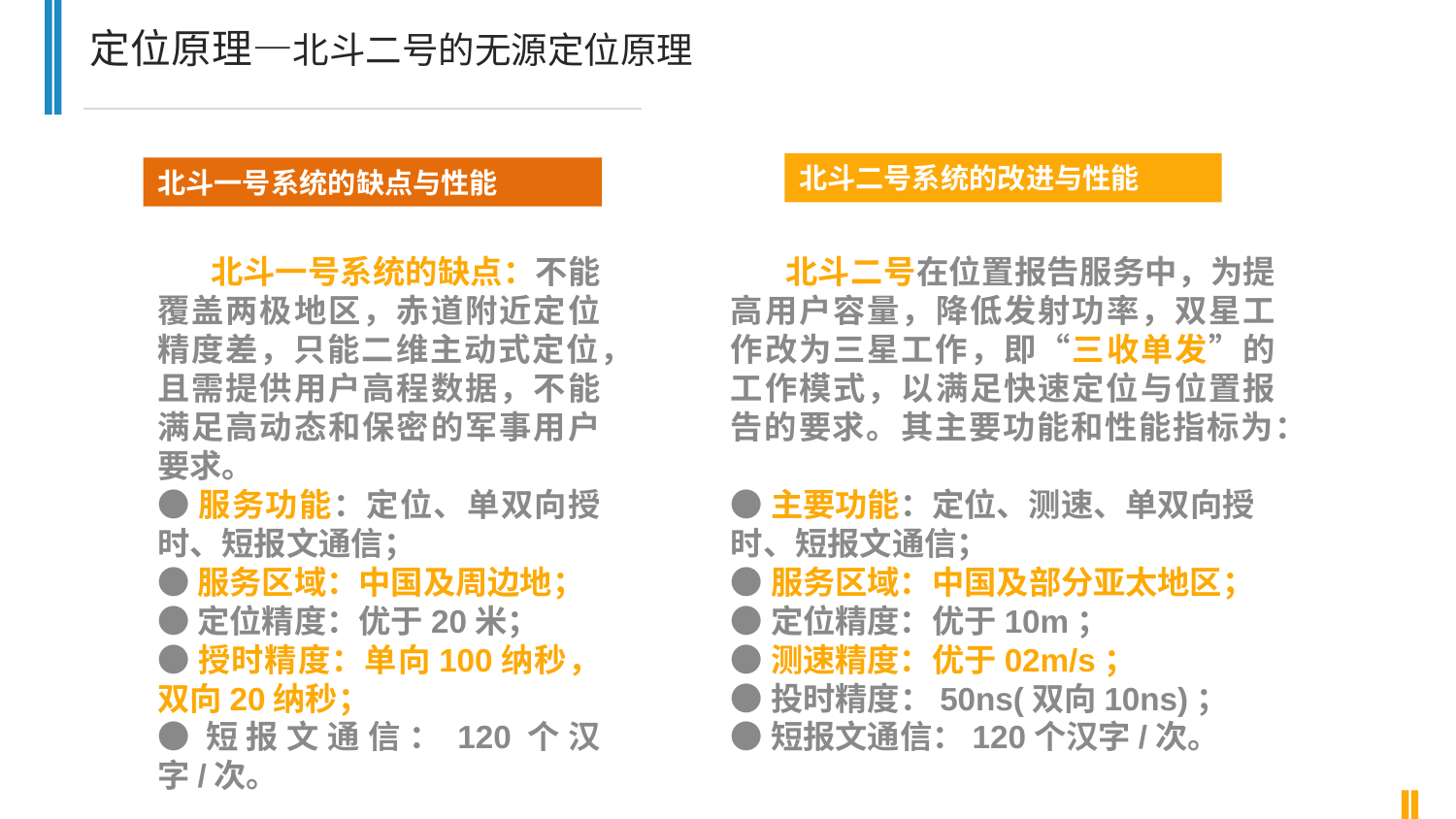

定位原理—北斗二号的无源定位原理
北斗二号系统的改进与性能
      北斗二号在位置报告服务中，为提高用户容量，降低发射功率，双星工作改为三星工作，即“三收单发”的工作模式，以满足快速定位与位置报告的要求。其主要功能和性能指标为：

●主要功能：定位、测速、单双向授时、短报文通信；
●服务区域：中国及部分亚太地区；
●定位精度：优于10m；
●测速精度：优于02m/s；
●投时精度：50ns(双向10ns)；
●短报文通信：120个汉字/次。
北斗一号系统的缺点与性能
      北斗一号系统的缺点：不能覆盖两极地区，赤道附近定位精度差，只能二维主动式定位，且需提供用户高程数据，不能满足高动态和保密的军事用户要求。
●服务功能：定位、单双向授时、短报文通信；
●服务区域：中国及周边地；
●定位精度：优于20米；
●授时精度：单向100纳秒，双向20纳秒；
●短报文通信：120个汉字/次。